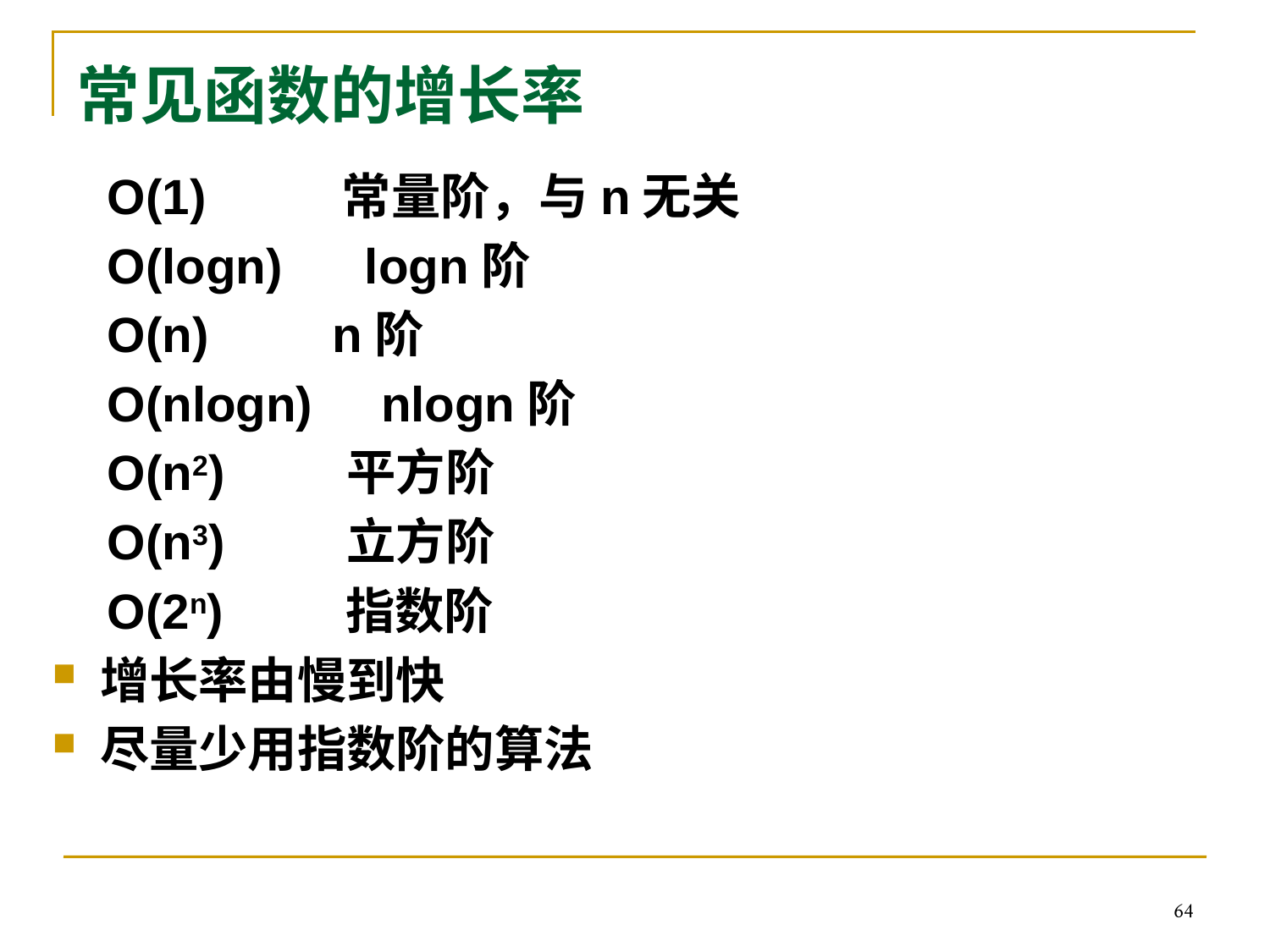

# 常见函数的增长率
    O(1)         常量阶，与n无关
    O(logn)      logn阶
    O(n)         n阶
    O(nlogn)     nlogn阶
    O(n2)        平方阶
    O(n3)        立方阶
    O(2n)        指数阶
增长率由慢到快
尽量少用指数阶的算法
64